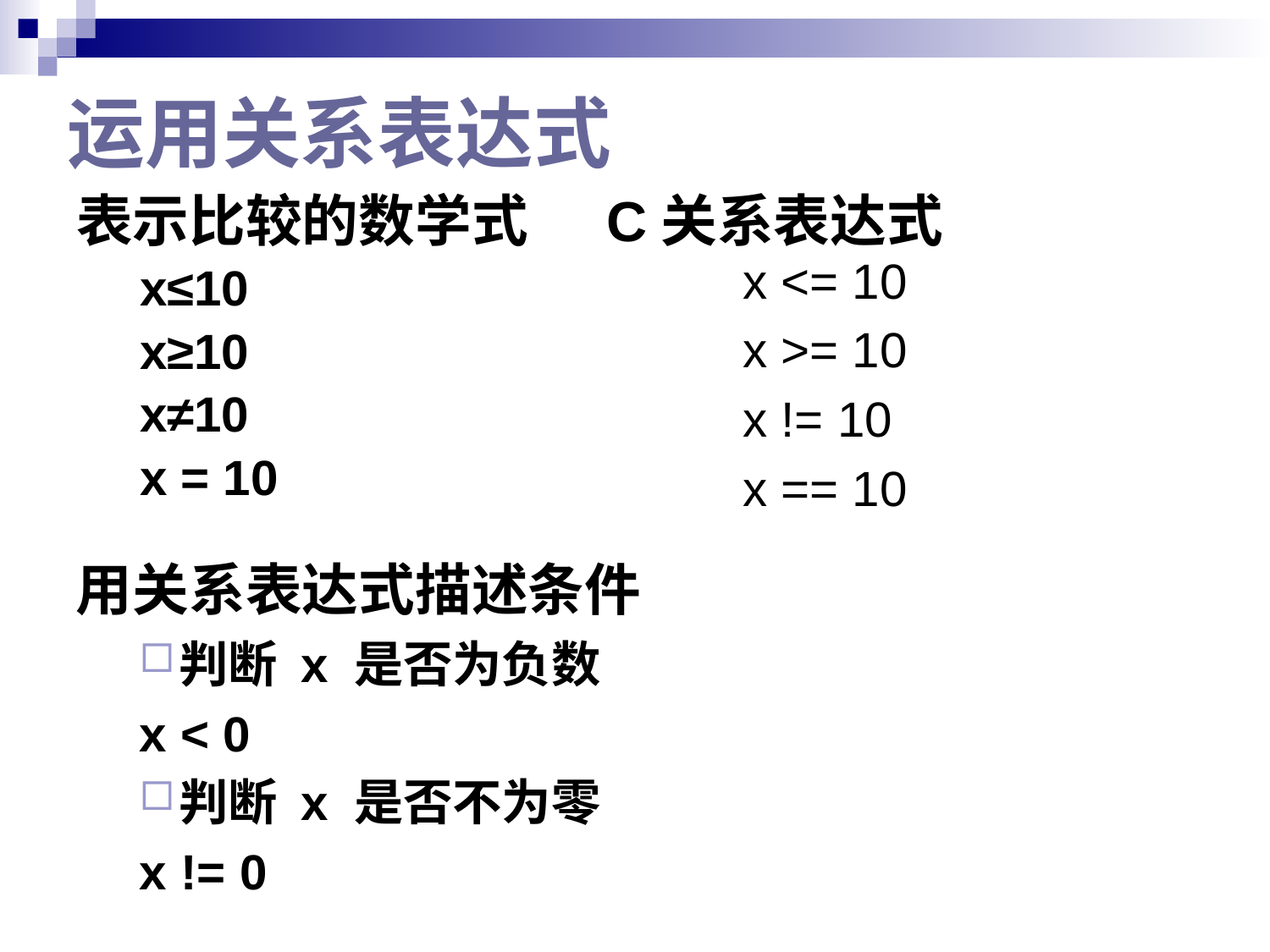

# 运用关系表达式
表示比较的数学式     C关系表达式
x≤10
x≥10
x≠10
x = 10
x <= 10
x >= 10
x != 10
x == 10
用关系表达式描述条件
判断 x 是否为负数
x < 0
判断 x 是否不为零
x != 0